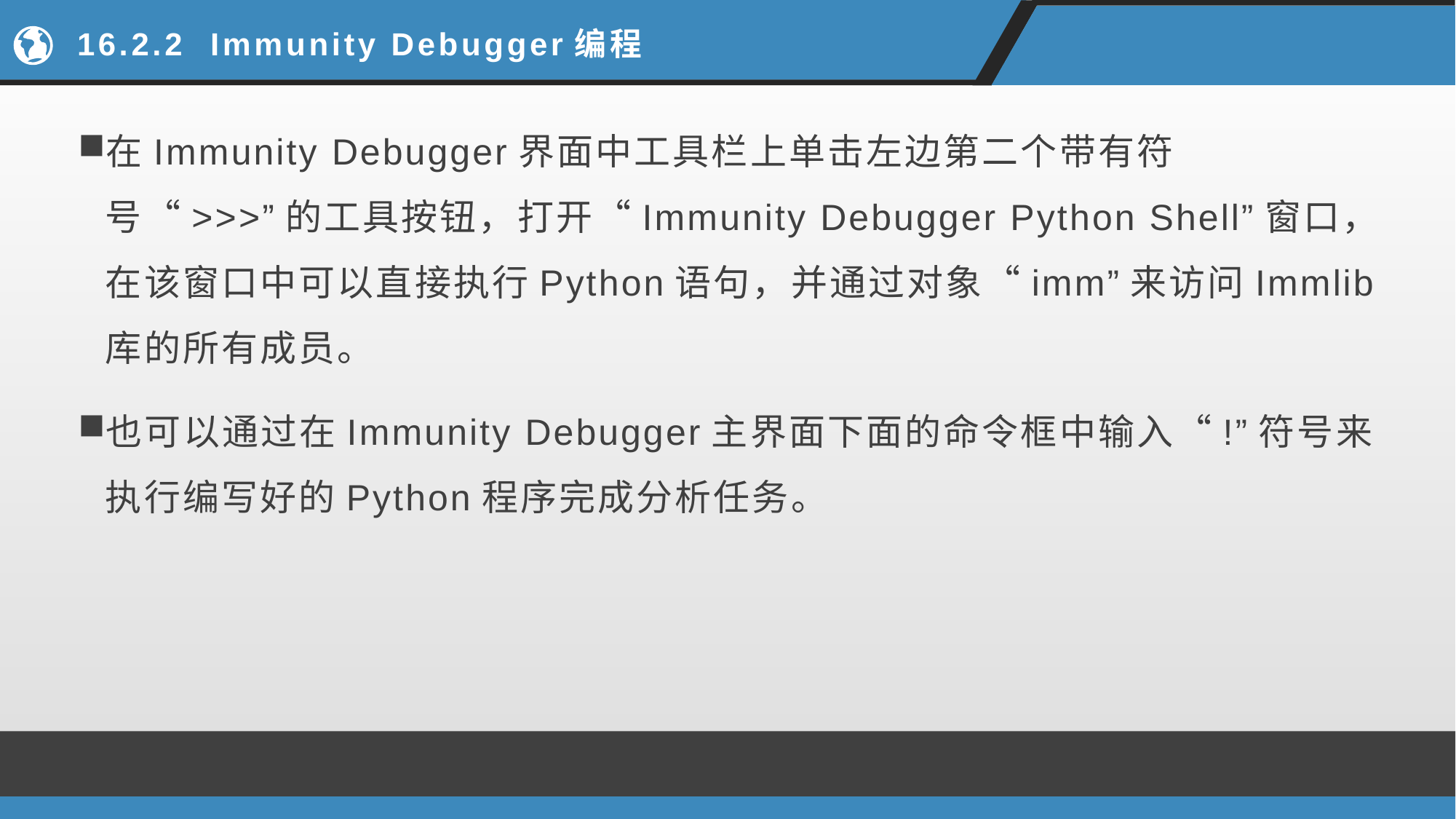

# 16.2.2  Immunity Debugger编程

在Immunity Debugger界面中工具栏上单击左边第二个带有符号“>>>”的工具按钮，打开“Immunity Debugger Python Shell”窗口，在该窗口中可以直接执行Python语句，并通过对象“imm”来访问Immlib库的所有成员。
也可以通过在Immunity Debugger主界面下面的命令框中输入“!”符号来执行编写好的Python程序完成分析任务。